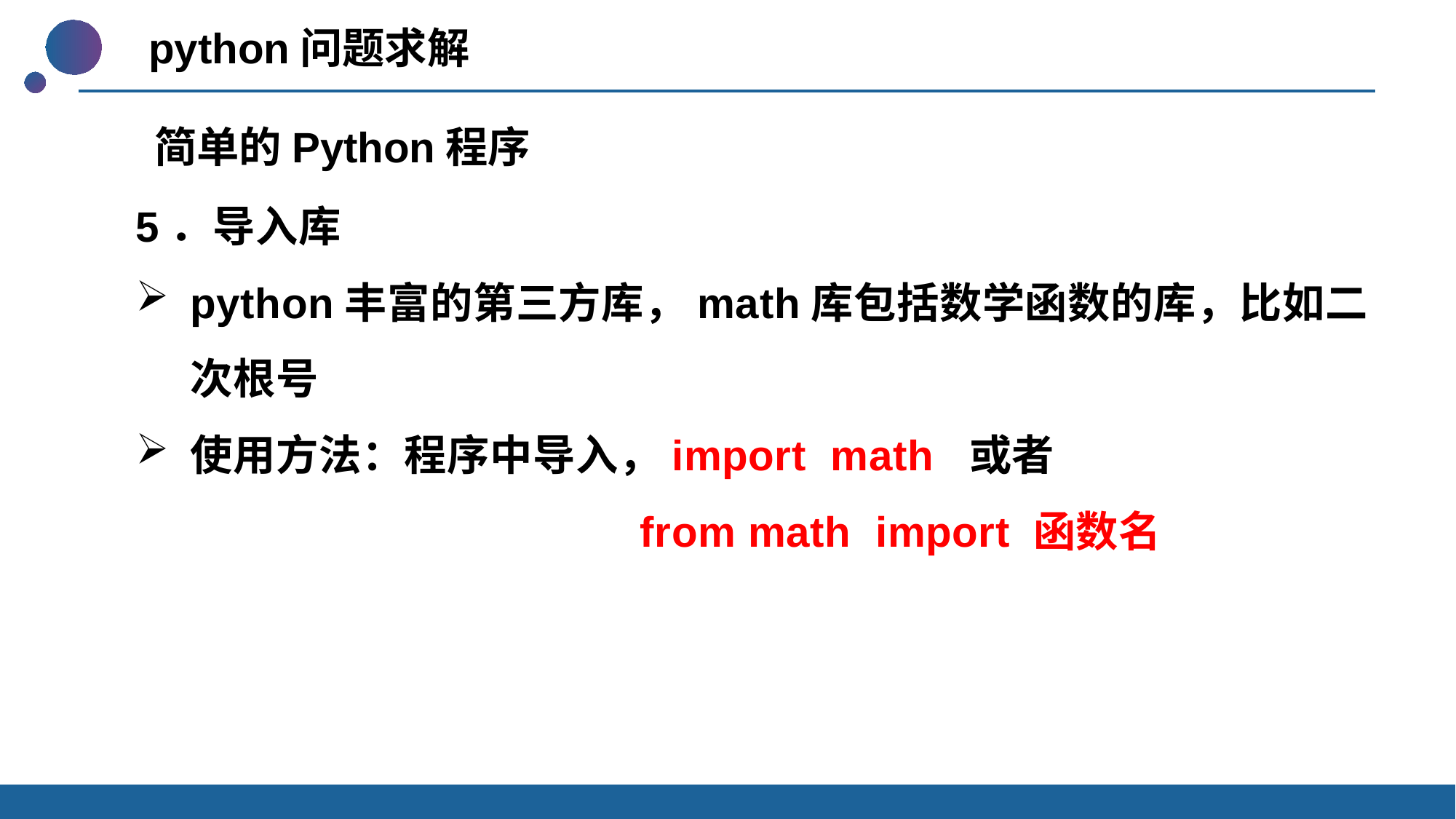

python问题求解

  简单的Python程序
5．导入库
python丰富的第三方库，math库包括数学函数的库，比如二次根号
使用方法：程序中导入，import  math  或者
                                         from math  import 函数名